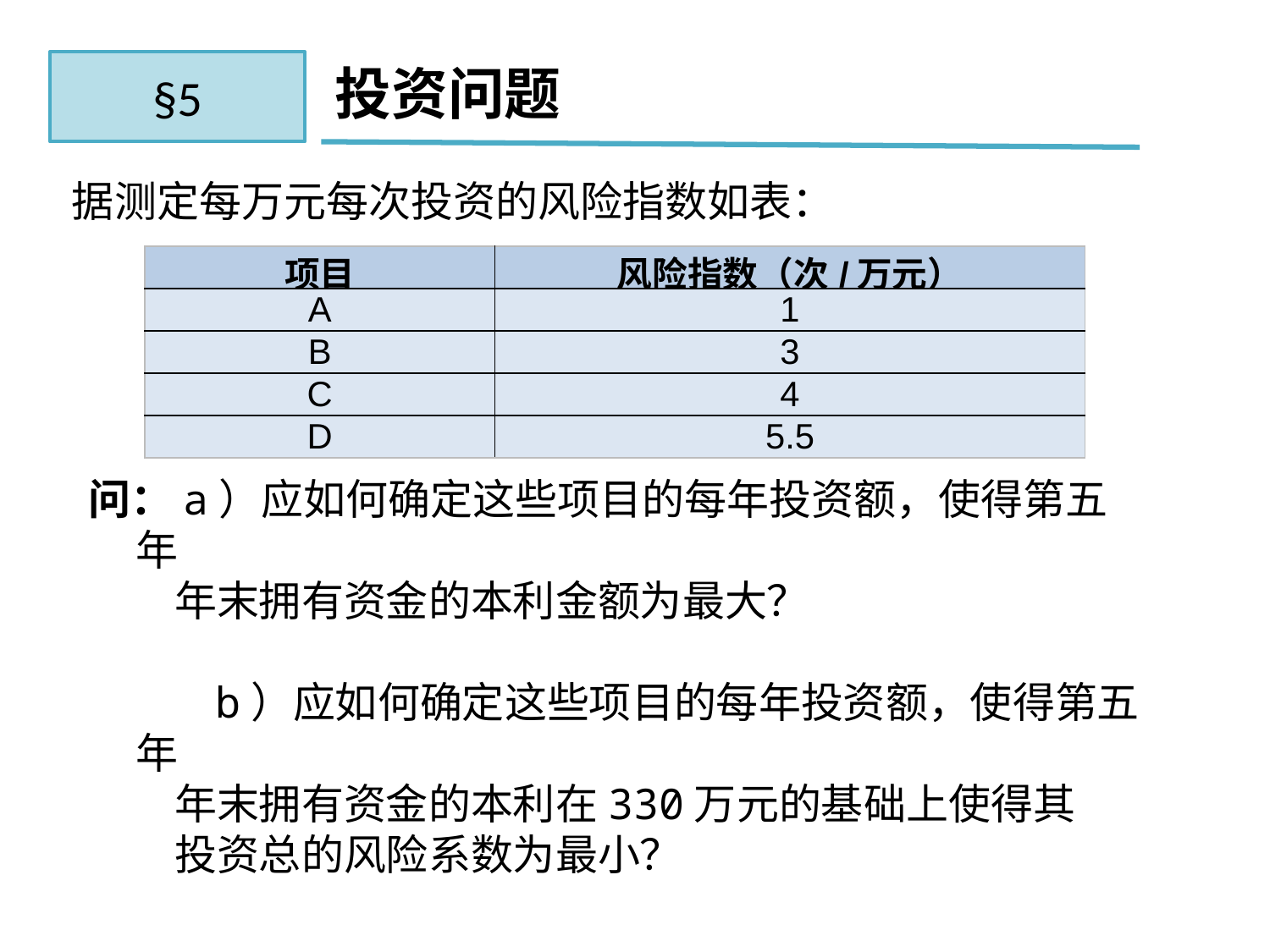

§5
投资问题
据测定每万元每次投资的风险指数如表：
| 项目 | 风险指数（次/万元） |
| --- | --- |
| A | 1 |
| B | 3 |
| C | 4 |
| D | 5.5 |
问：a）应如何确定这些项目的每年投资额，使得第五年
        年末拥有资金的本利金额为最大？

     b）应如何确定这些项目的每年投资额，使得第五年
        年末拥有资金的本利在330万元的基础上使得其
        投资总的风险系数为最小？